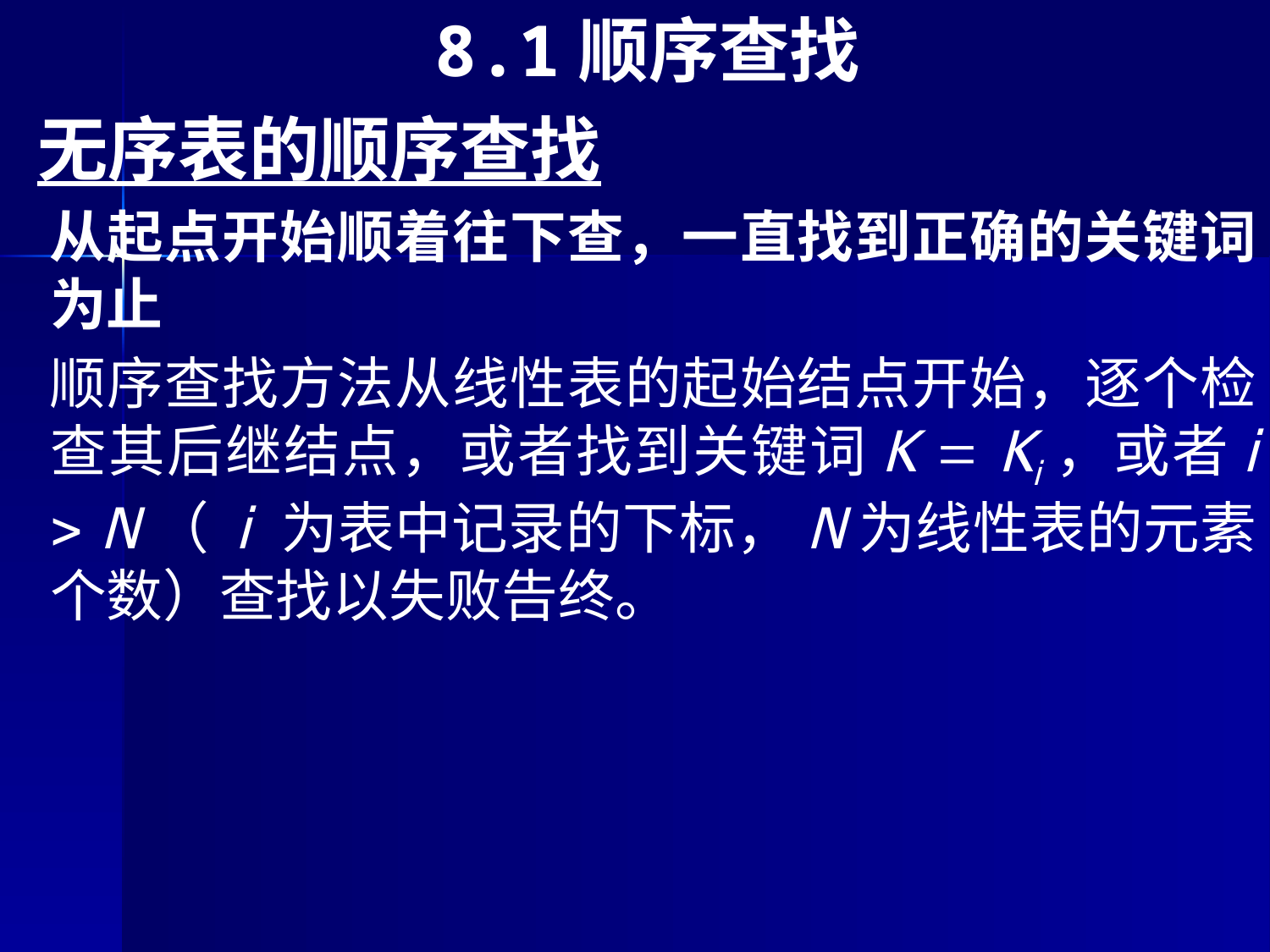

8.1顺序查找
无序表的顺序查找
从起点开始顺着往下查，一直找到正确的关键词为止
顺序查找方法从线性表的起始结点开始，逐个检查其后继结点，或者找到关键词K = Ki，或者i > N（ i 为表中记录的下标，N为线性表的元素个数）查找以失败告终。